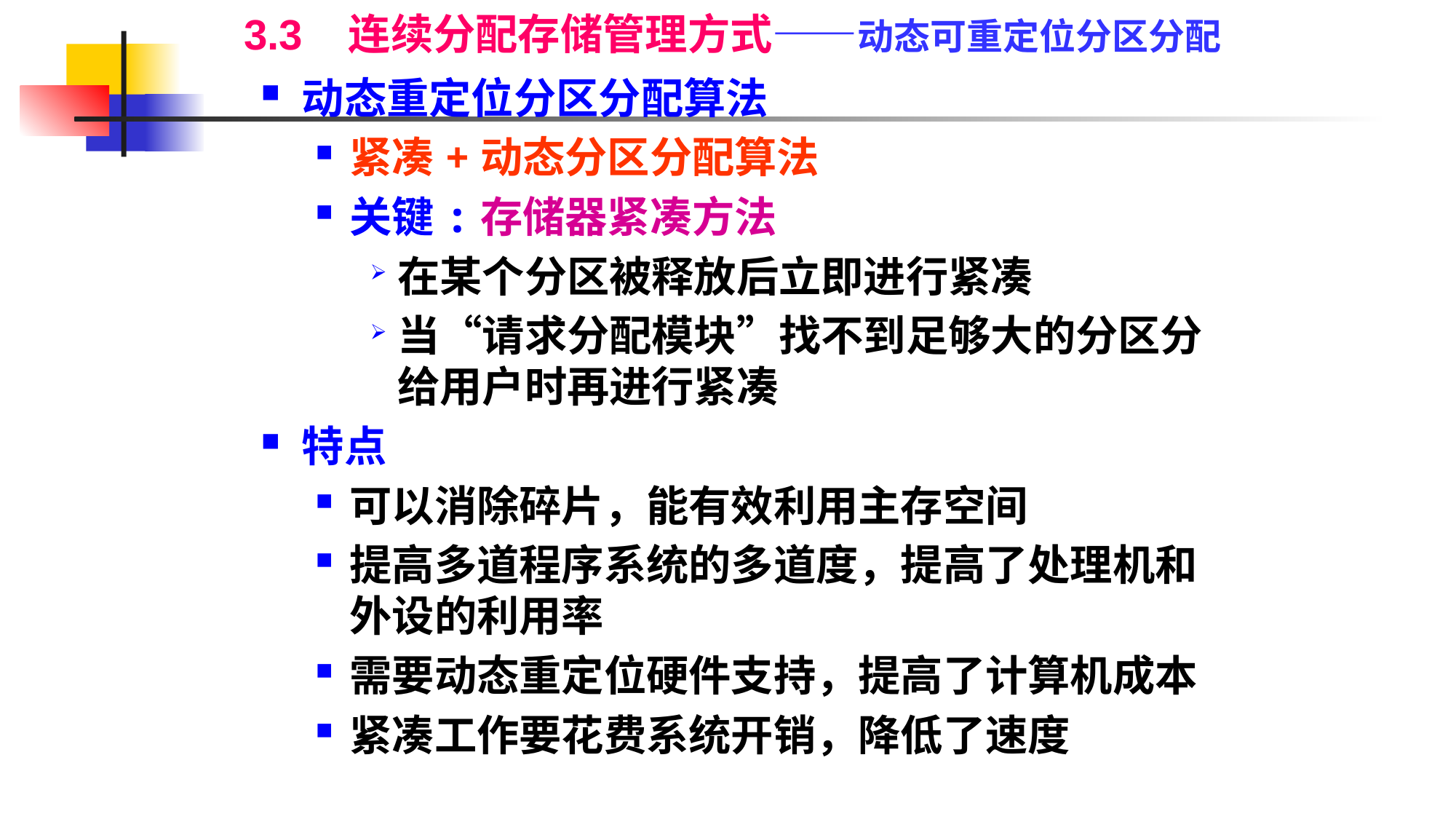

3.3   连续分配存储管理方式——动态可重定位分区分配
动态重定位分区分配算法
紧凑+动态分区分配算法
关键:存储器紧凑方法
在某个分区被释放后立即进行紧凑
当“请求分配模块”找不到足够大的分区分给用户时再进行紧凑
特点
可以消除碎片，能有效利用主存空间
提高多道程序系统的多道度，提高了处理机和外设的利用率
需要动态重定位硬件支持，提高了计算机成本
紧凑工作要花费系统开销，降低了速度